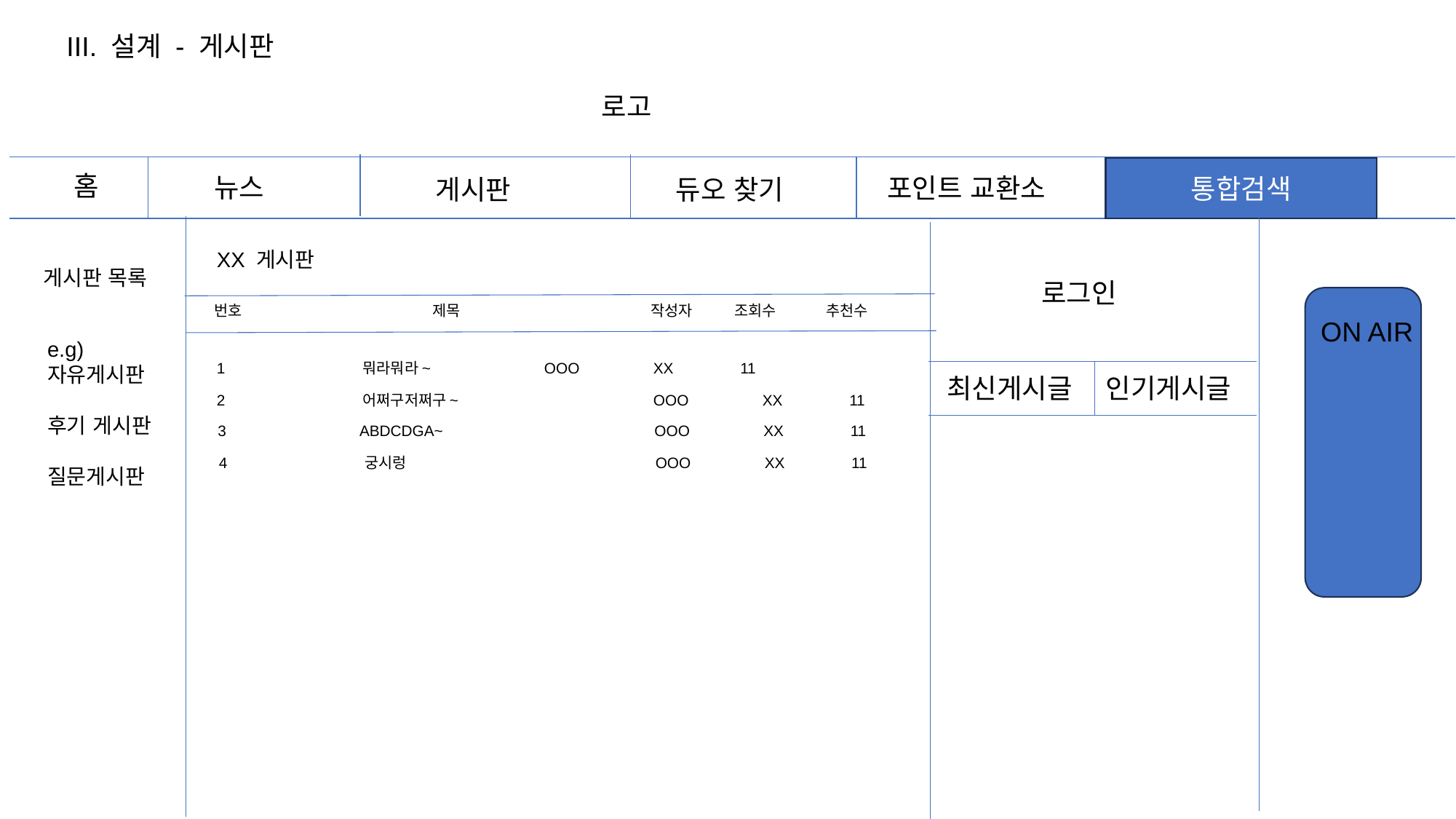

III. 설계 - 게시판
로고

통합검색
홈
뉴스
포인트 교환소
게시판
듀오 찾기
XX 게시판
게시판 목록
로그인

번호		제목		작성자          조회수            추천수
ON AIR
e.g)
자유게시판

후기 게시판

질문게시판
1	        뭐라뭐라~		OOO	XX                11
최신게시글
인기게시글
2	        어쩌구저쩌구~		OOO	XX                11
3	        ABDCDGA~		OOO	XX                11
4	        궁시렁			OOO	XX                11